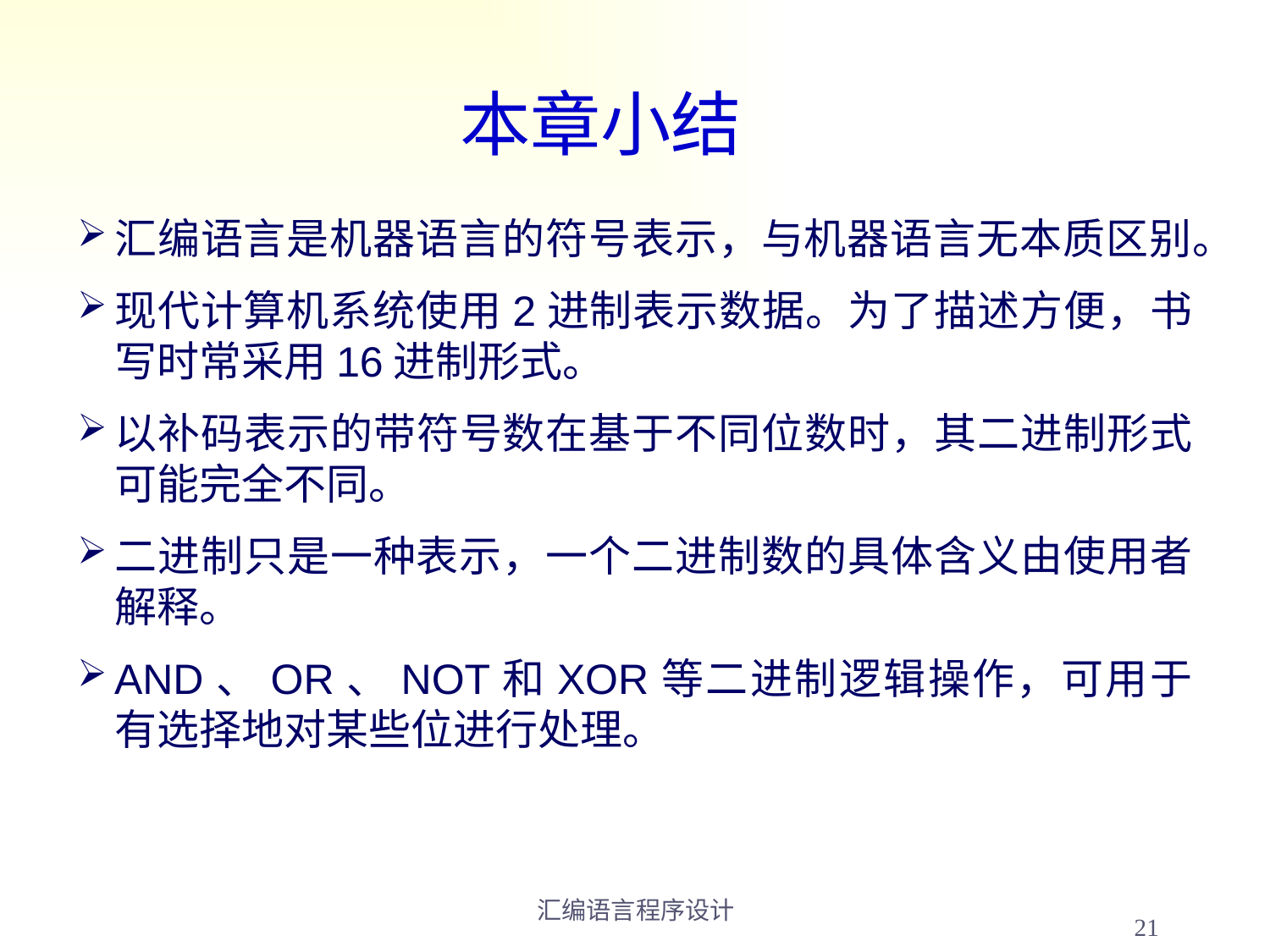

# 本章小结
汇编语言是机器语言的符号表示，与机器语言无本质区别。
现代计算机系统使用2进制表示数据。为了描述方便，书写时常采用16进制形式。
以补码表示的带符号数在基于不同位数时，其二进制形式可能完全不同。
二进制只是一种表示，一个二进制数的具体含义由使用者解释。
AND、OR、NOT和XOR等二进制逻辑操作，可用于有选择地对某些位进行处理。
21
汇编语言程序设计